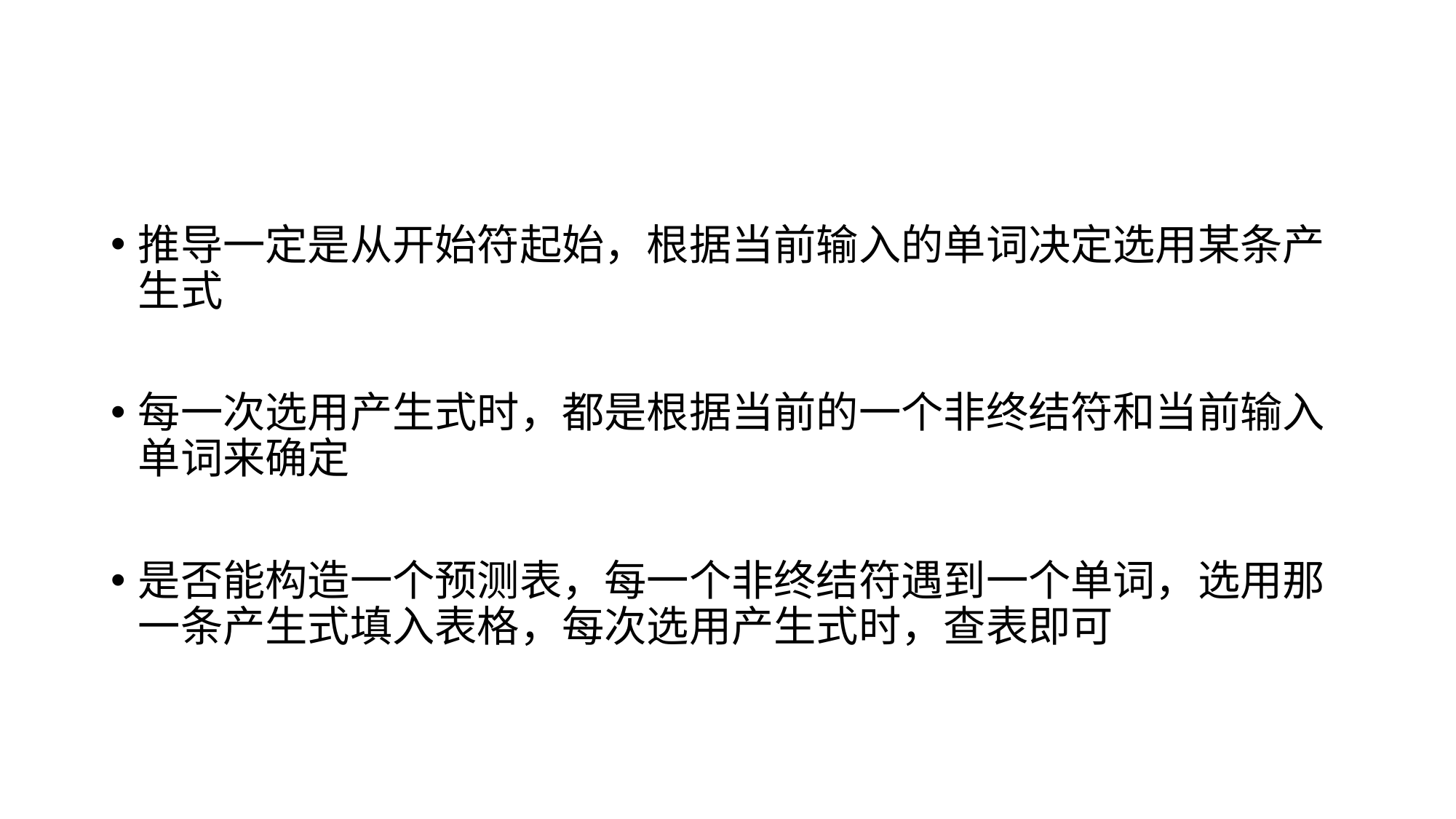

#
推导一定是从开始符起始，根据当前输入的单词决定选用某条产生式

每一次选用产生式时，都是根据当前的一个非终结符和当前输入单词来确定

是否能构造一个预测表，每一个非终结符遇到一个单词，选用那一条产生式填入表格，每次选用产生式时，查表即可